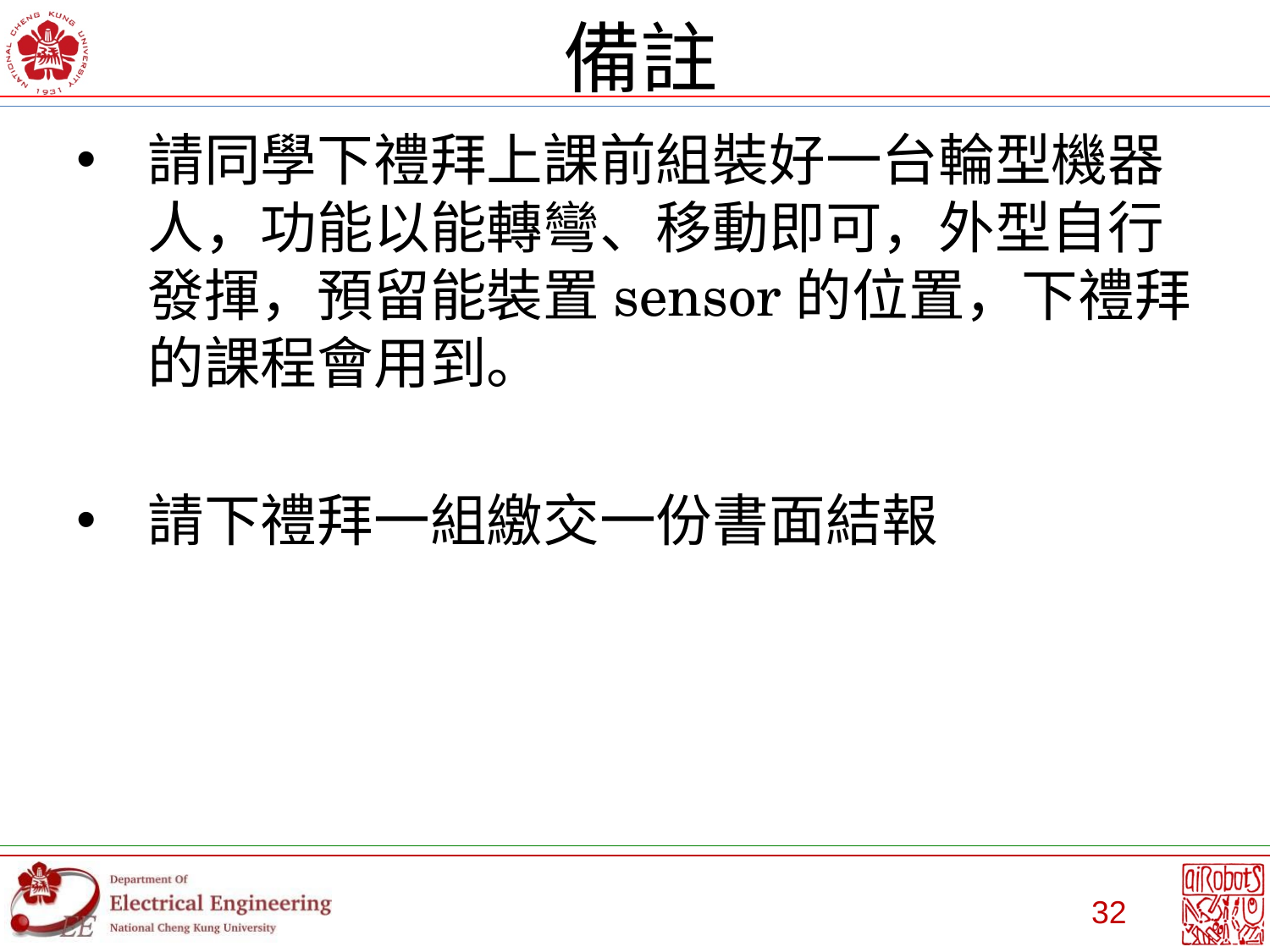

# 備註
請同學下禮拜上課前組裝好一台輪型機器人，功能以能轉彎、移動即可，外型自行發揮，預留能裝置sensor的位置，下禮拜的課程會用到。

請下禮拜一組繳交一份書面結報